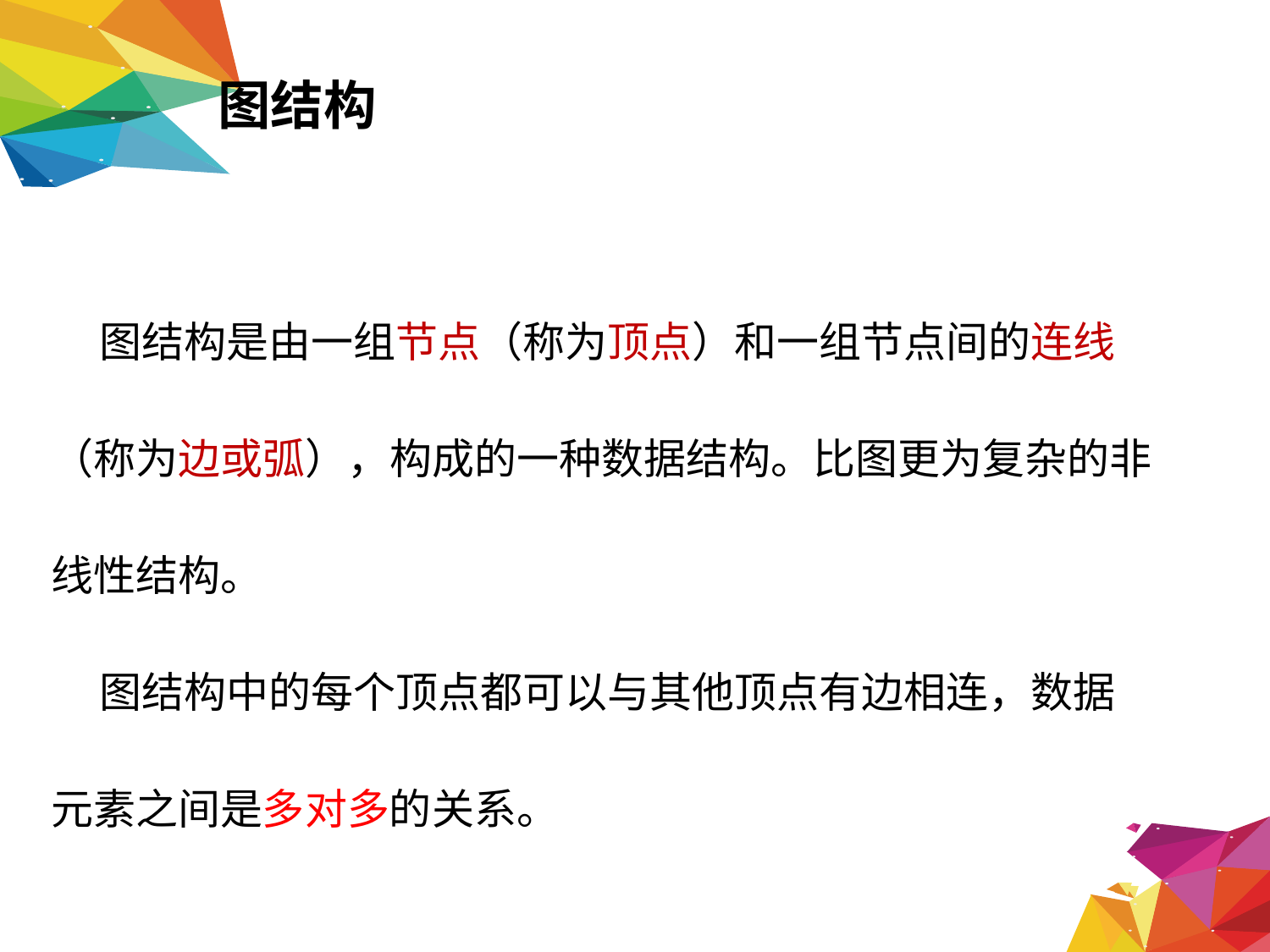

图结构
    图结构是由一组节点（称为顶点）和一组节点间的连线（称为边或弧），构成的一种数据结构。比图更为复杂的非线性结构。
    图结构中的每个顶点都可以与其他顶点有边相连，数据元素之间是多对多的关系。